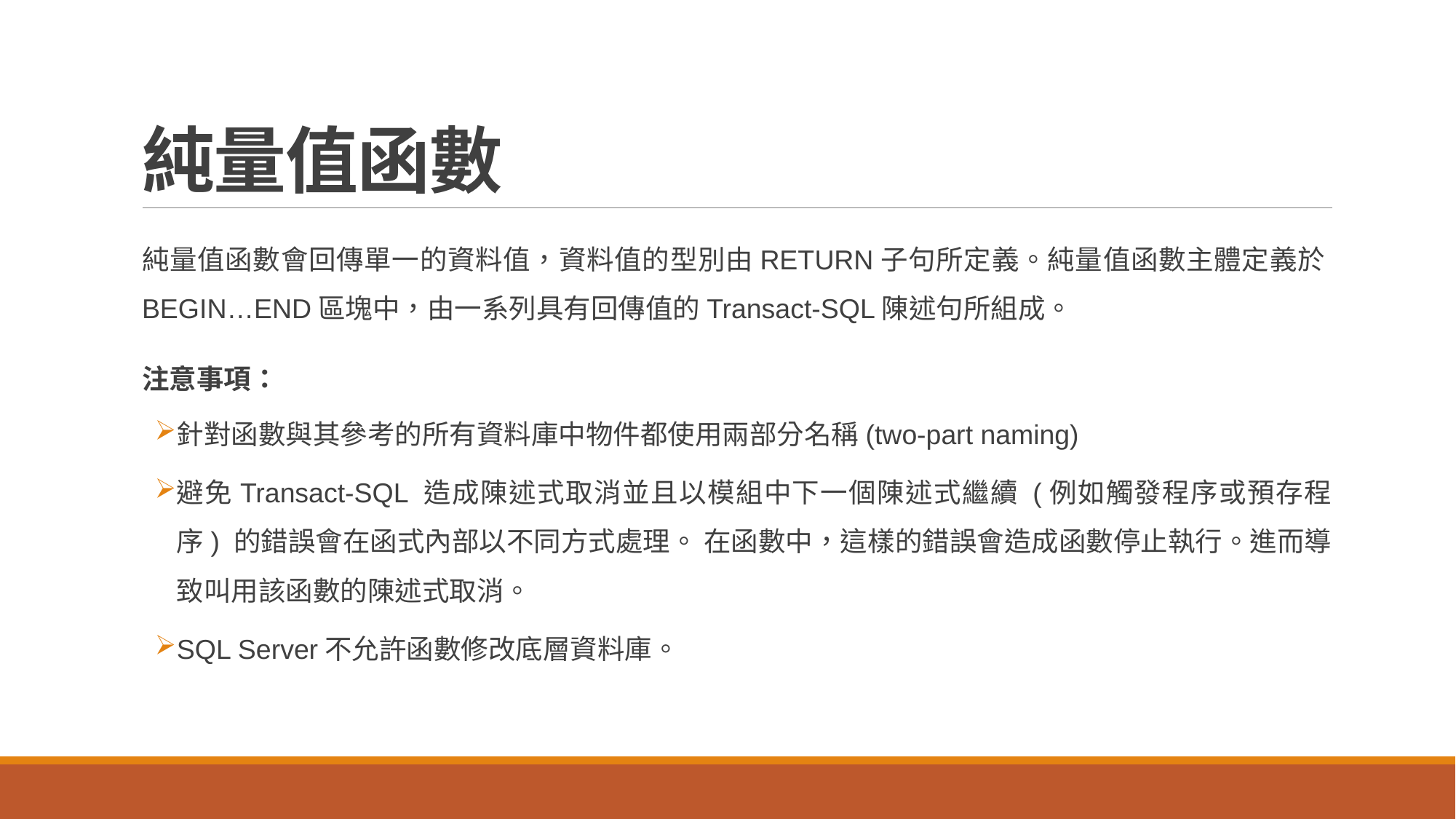

# 純量值函數
純量值函數會回傳單一的資料值，資料值的型別由RETURN子句所定義。純量值函數主體定義於BEGIN…END區塊中，由一系列具有回傳值的Transact-SQL陳述句所組成。
注意事項：
針對函數與其參考的所有資料庫中物件都使用兩部分名稱(two-part naming)
避免Transact-SQL 造成陳述式取消並且以模組中下一個陳述式繼續 (例如觸發程序或預存程序) 的錯誤會在函式內部以不同方式處理。 在函數中，這樣的錯誤會造成函數停止執行。進而導致叫用該函數的陳述式取消。
SQL Server不允許函數修改底層資料庫。